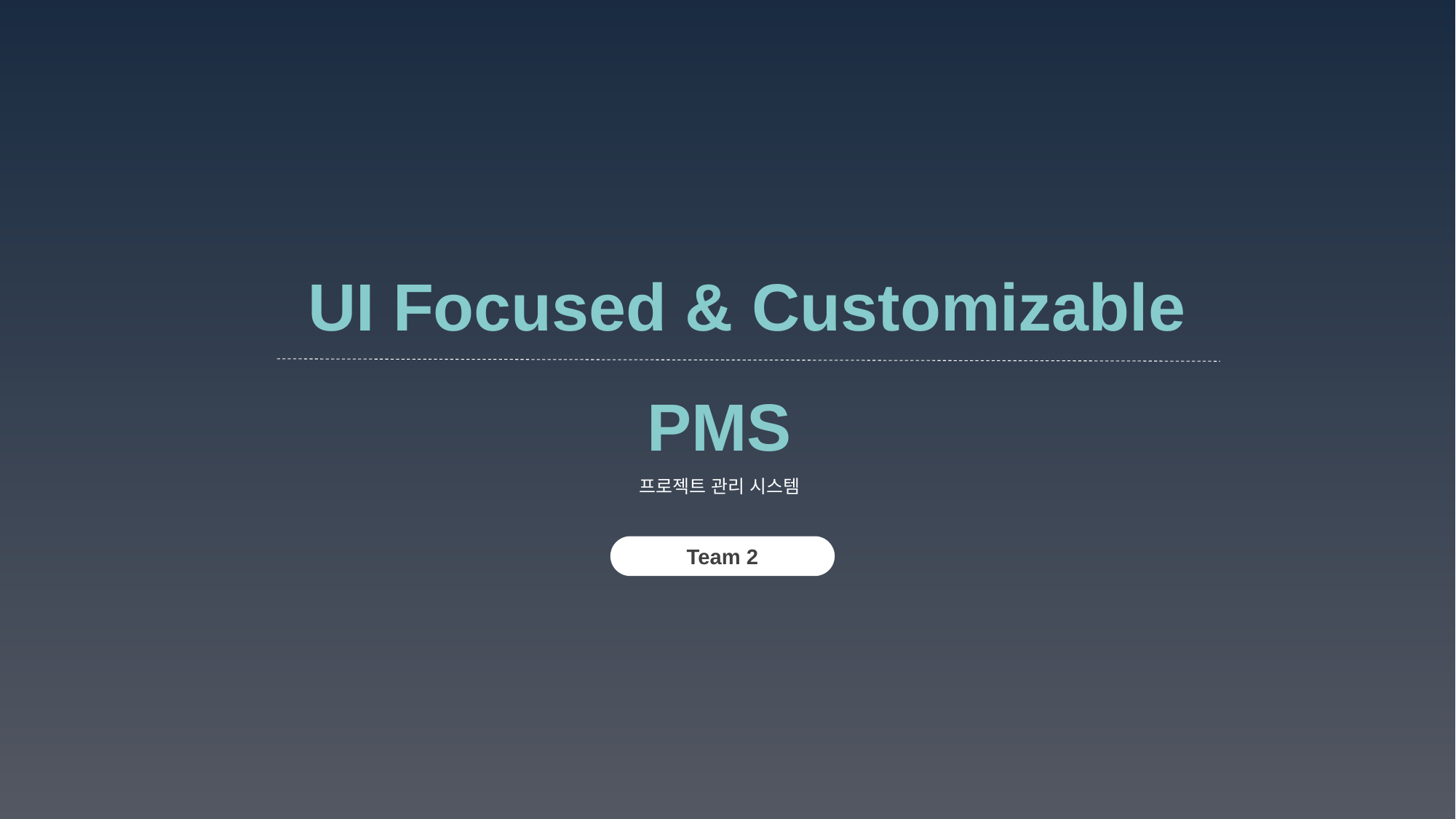

UI Focused & Customizable
PMS
프로젝트 관리 시스템
Team 2